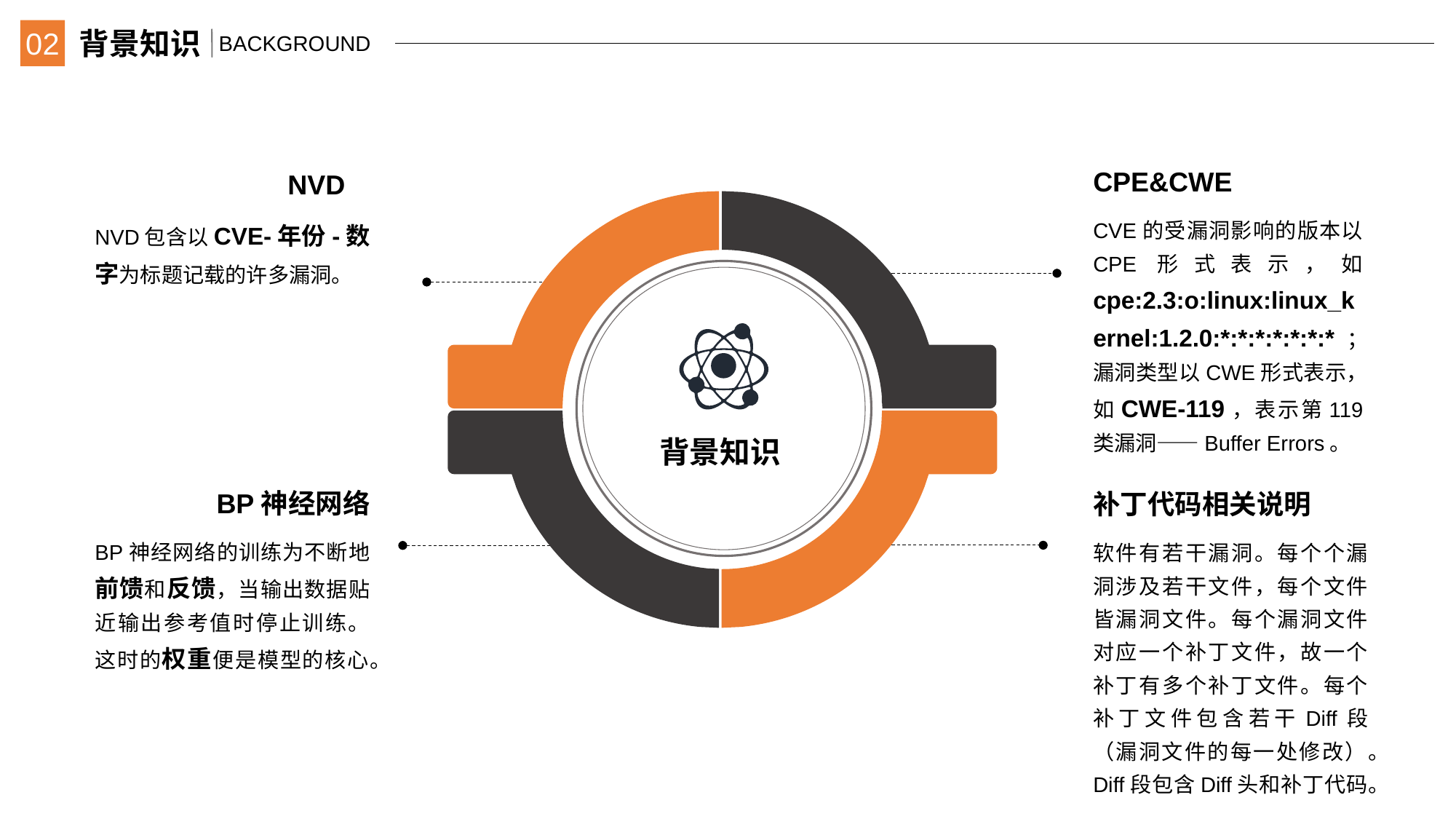

02
背景知识

BACKGROUND
CPE&CWE
NVD

背景知识
CVE的受漏洞影响的版本以CPE形式表示，如cpe:2.3:o:linux:linux_kernel:1.2.0:*:*:*:*:*:*:*；漏洞类型以CWE形式表示，如CWE-119，表示第119类漏洞——Buffer Errors。
NVD包含以CVE-年份-数字为标题记载的许多漏洞。
BP神经网络
补丁代码相关说明
BP神经网络的训练为不断地前馈和反馈，当输出数据贴近输出参考值时停止训练。这时的权重便是模型的核心。
软件有若干漏洞。每个个漏洞涉及若干文件，每个文件皆漏洞文件。每个漏洞文件对应一个补丁文件，故一个补丁有多个补丁文件。每个补丁文件包含若干Diff段（漏洞文件的每一处修改）。Diff段包含Diff头和补丁代码。